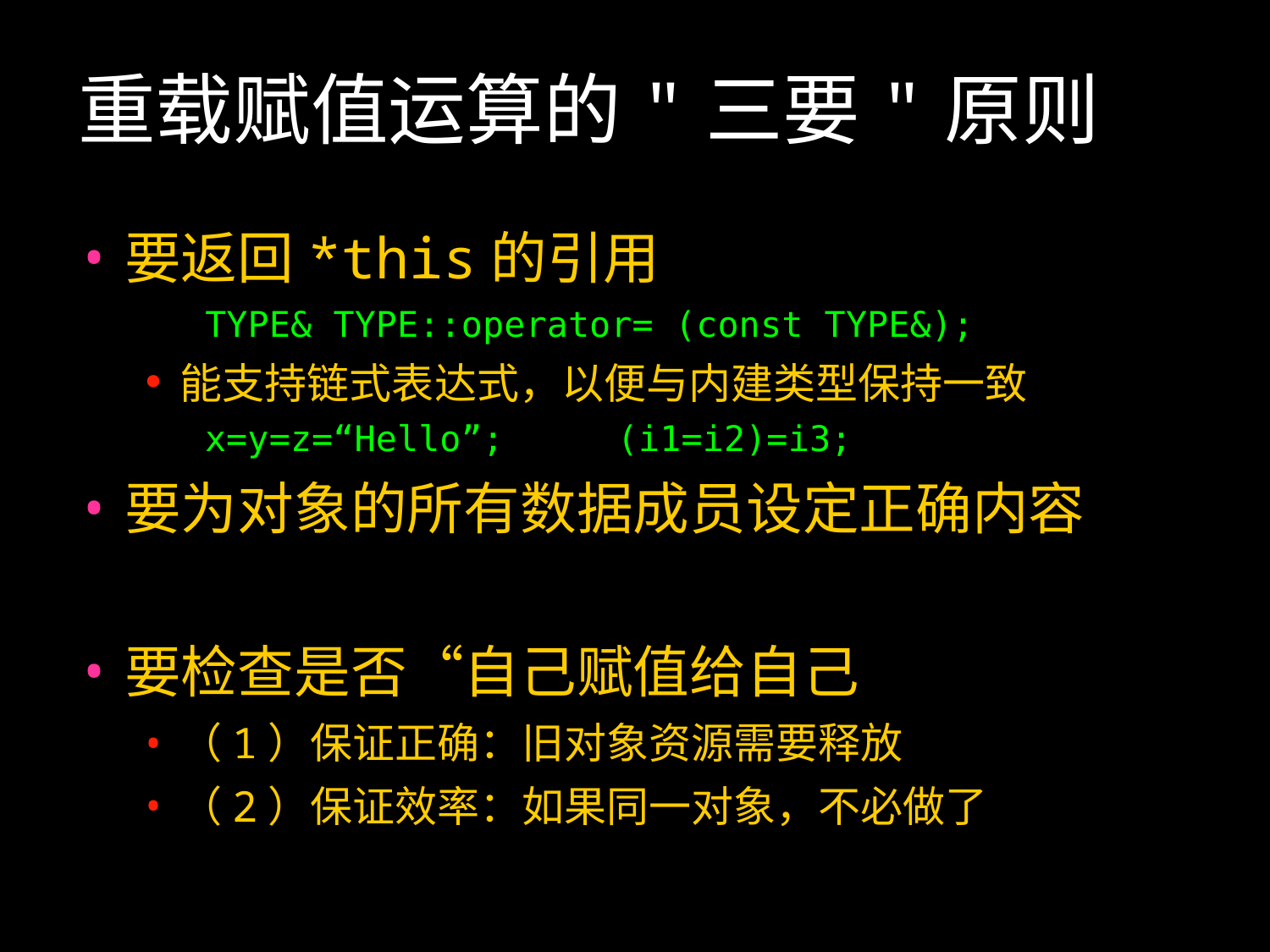

重载赋值运算的"三要"原则
要返回*this的引用
   TYPE& TYPE::operator= (const TYPE&);
能支持链式表达式，以便与内建类型保持一致
x=y=z=“Hello”;	(i1=i2)=i3;
要为对象的所有数据成员设定正确内容

要检查是否“自己赋值给自己
（1）保证正确：旧对象资源需要释放
（2）保证效率：如果同一对象，不必做了